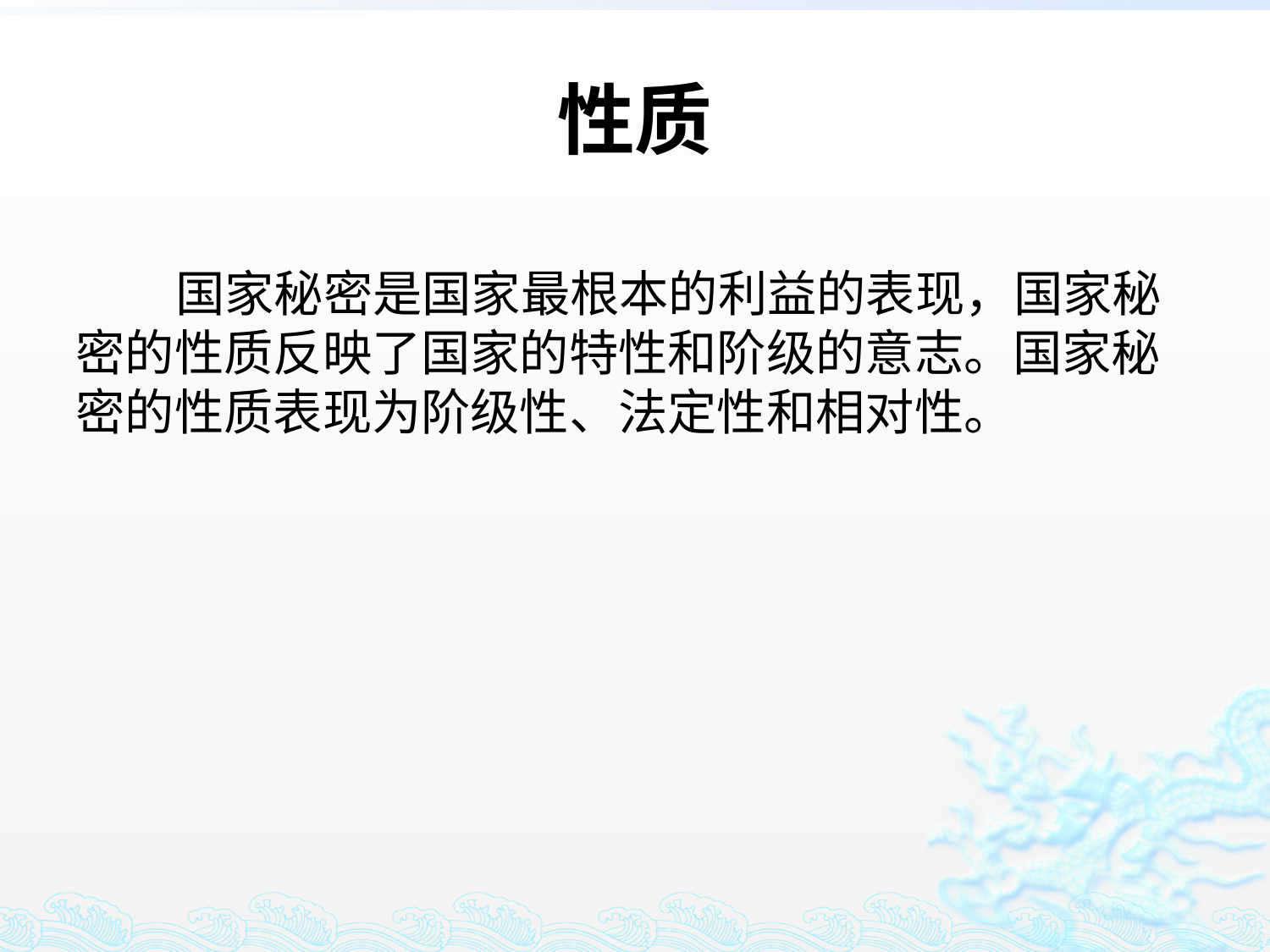

# 性质
国家秘密是国家最根本的利益的表现，国家秘密的性质反映了国家的特性和阶级的意志。国家秘密的性质表现为阶级性、法定性和相对性。